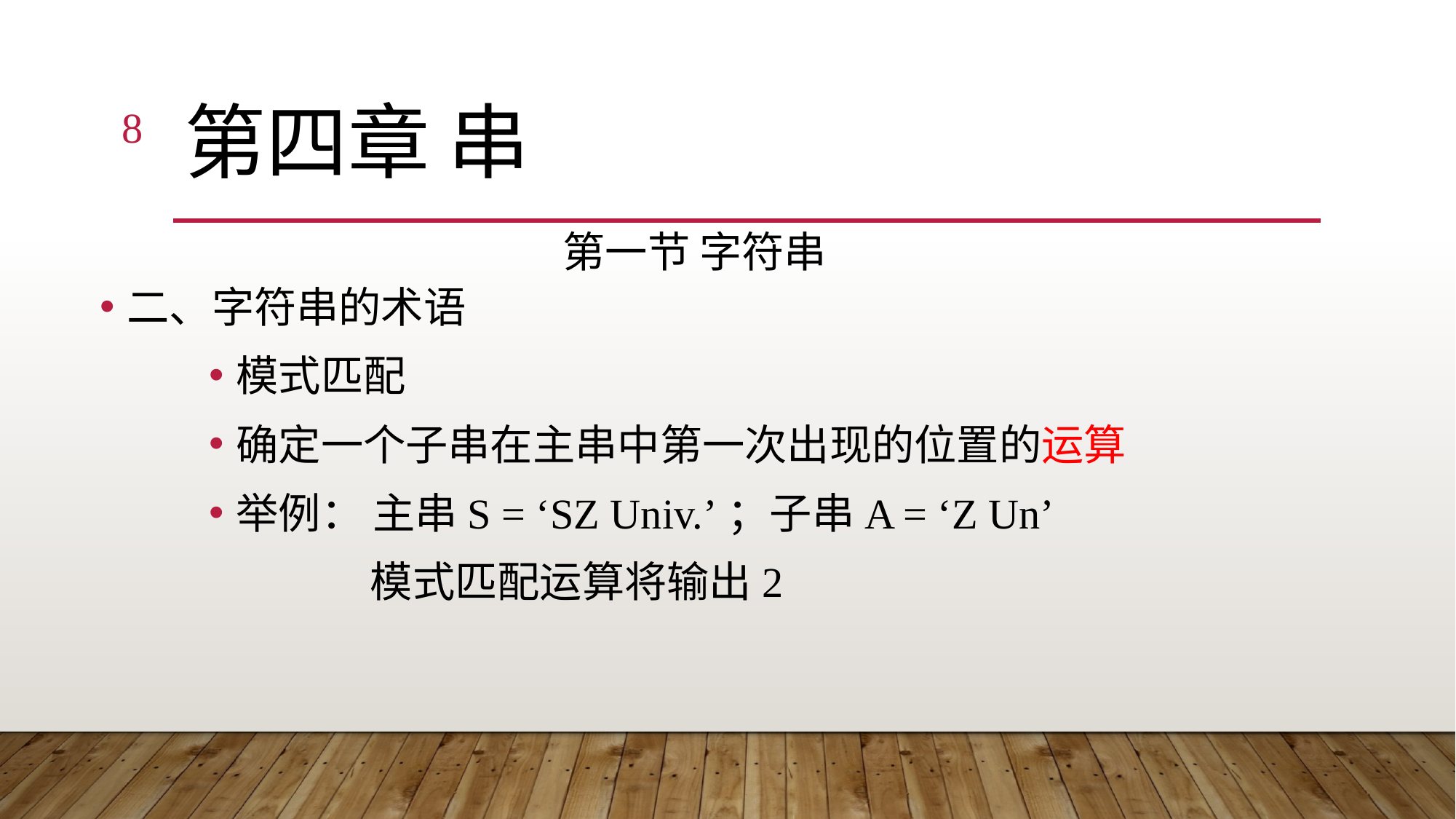

8
# 第四章 串
第一节 字符串
二、字符串的术语
模式匹配
确定一个子串在主串中第一次出现的位置的运算
举例： 主串S = ‘SZ Univ.’；子串A = ‘Z Un’
                模式匹配运算将输出2